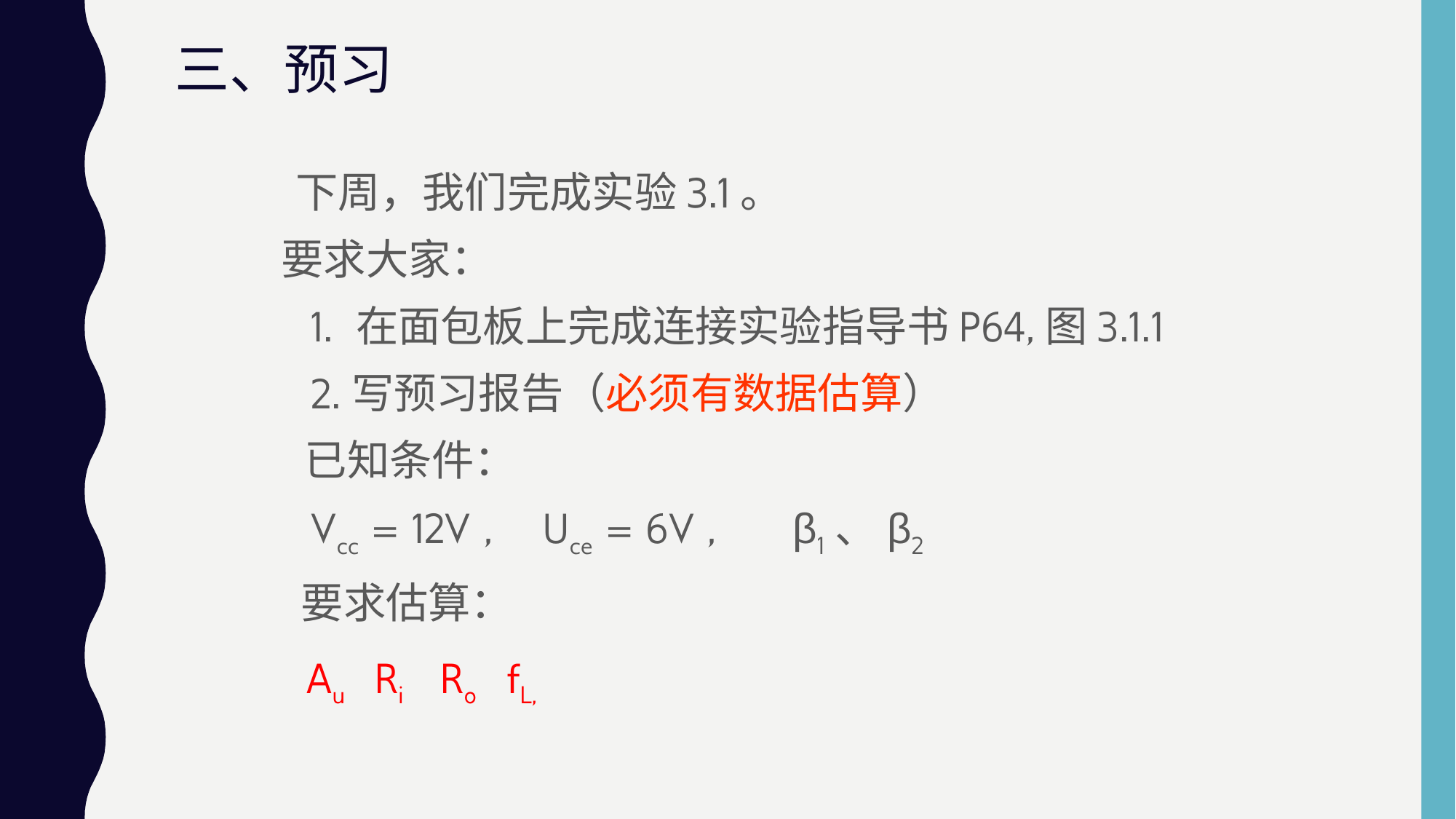

三、预习
    下周，我们完成实验3.1。
    要求大家：
     1. 在面包板上完成连接实验指导书P64,图3.1.1
     2.写预习报告（必须有数据估算）
     已知条件：
     Vcc = 12V ,    Uce = 6V ,      β1、β2
        要求估算：
        Au    Ri     Ro    fL,